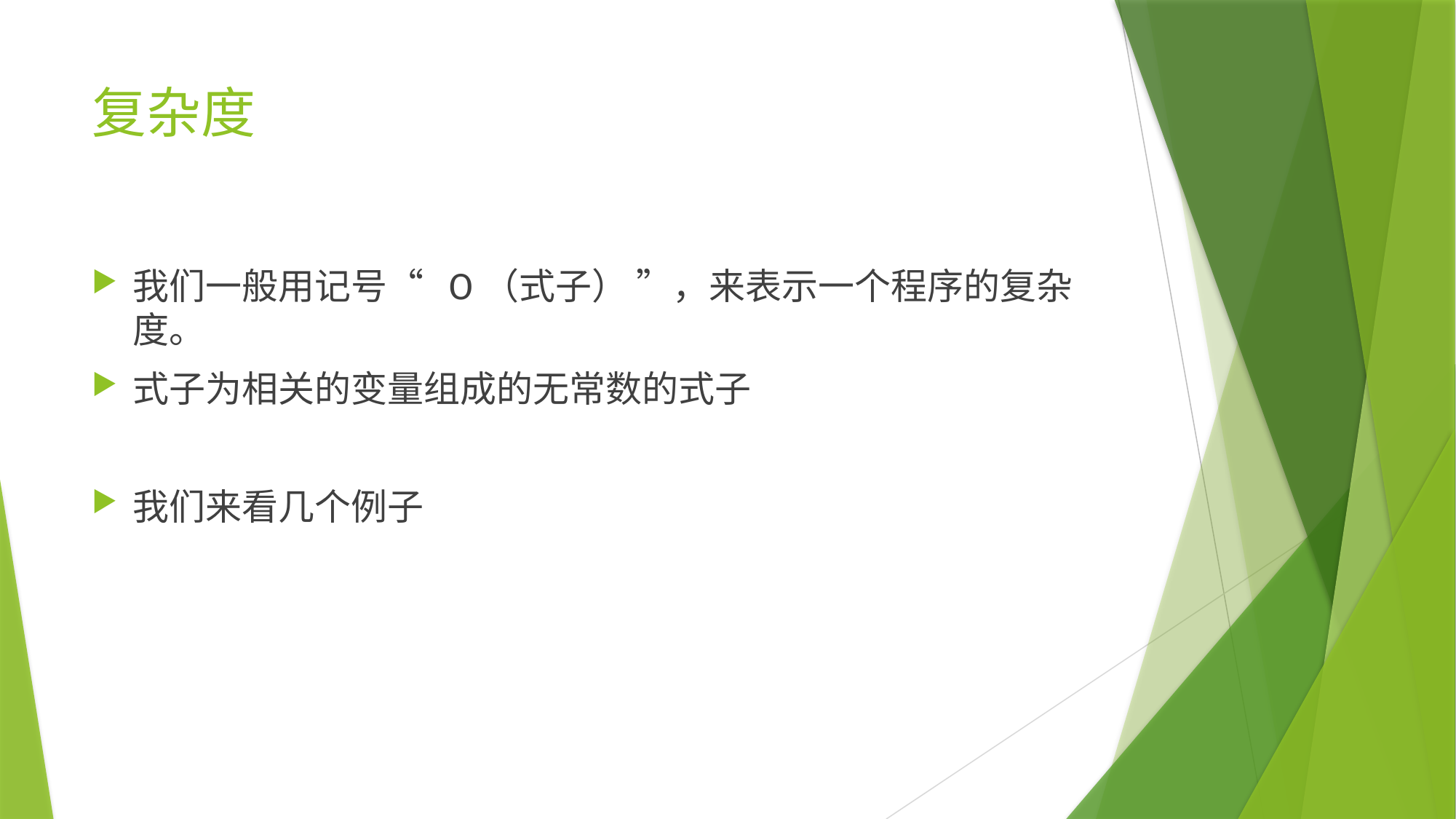

# 复杂度
我们一般用记号“  O（式子） ”，来表示一个程序的复杂度。
式子为相关的变量组成的无常数的式子

我们来看几个例子